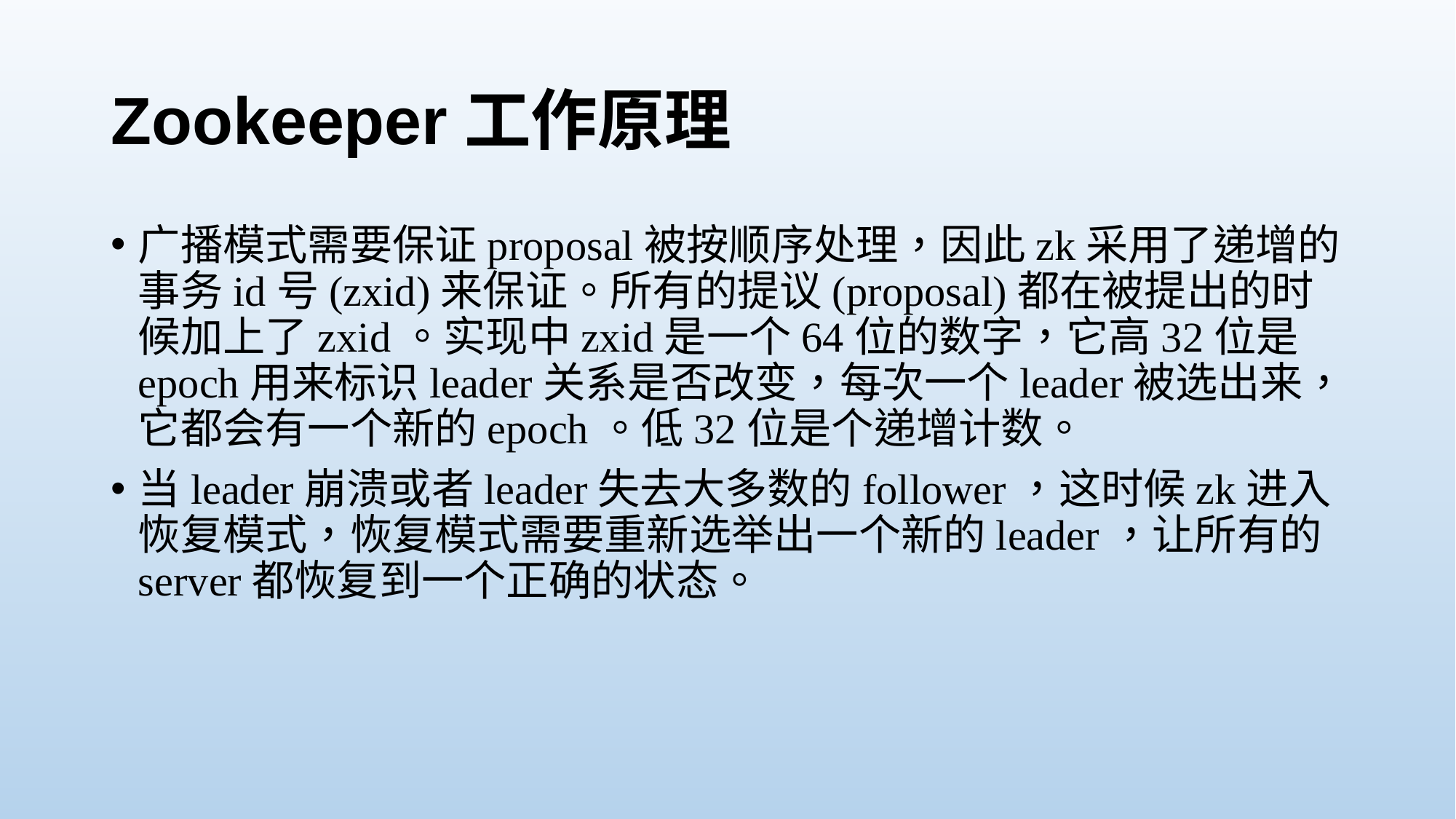

# Zookeeper工作原理
广播模式需要保证proposal被按顺序处理，因此zk采用了递增的事务id号(zxid)来保证。所有的提议(proposal)都在被提出的时候加上了zxid。实现中zxid是一个64位的数字，它高32位是epoch用来标识leader关系是否改变，每次一个leader被选出来，它都会有一个新的epoch。低32位是个递增计数。
当leader崩溃或者leader失去大多数的follower，这时候zk进入恢复模式，恢复模式需要重新选举出一个新的leader，让所有的server都恢复到一个正确的状态。